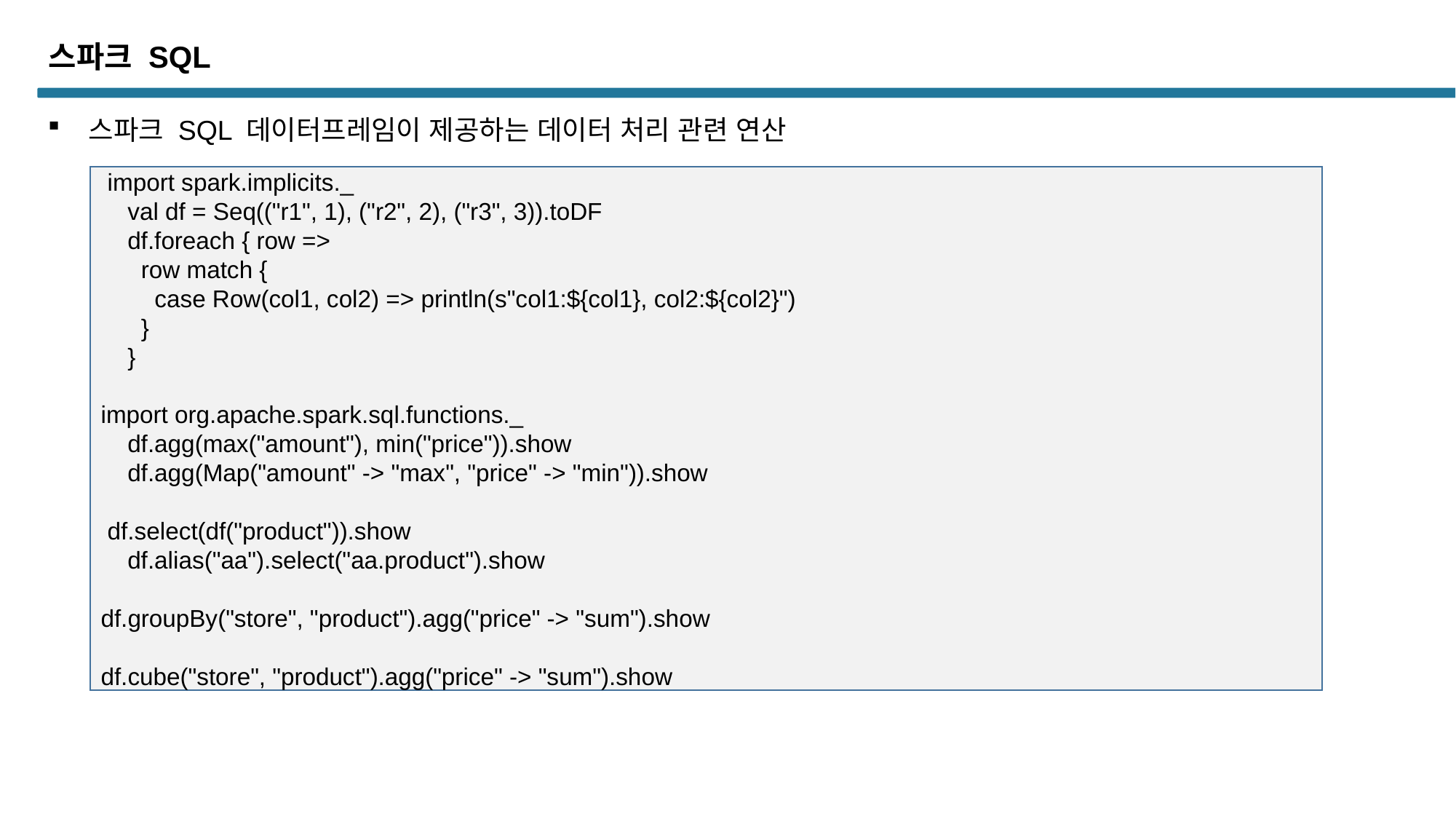

스파크 SQL
스파크 SQL 데이터프레임이 제공하는 데이터 처리 관련 연산
 import spark.implicits._
    val df = Seq(("r1", 1), ("r2", 2), ("r3", 3)).toDF
    df.foreach { row =>
      row match {
        case Row(col1, col2) => println(s"col1:${col1}, col2:${col2}")
      }
    }

import org.apache.spark.sql.functions._
    df.agg(max("amount"), min("price")).show
    df.agg(Map("amount" -> "max", "price" -> "min")).show

 df.select(df("product")).show
    df.alias("aa").select("aa.product").show

df.groupBy("store", "product").agg("price" -> "sum").show

df.cube("store", "product").agg("price" -> "sum").show